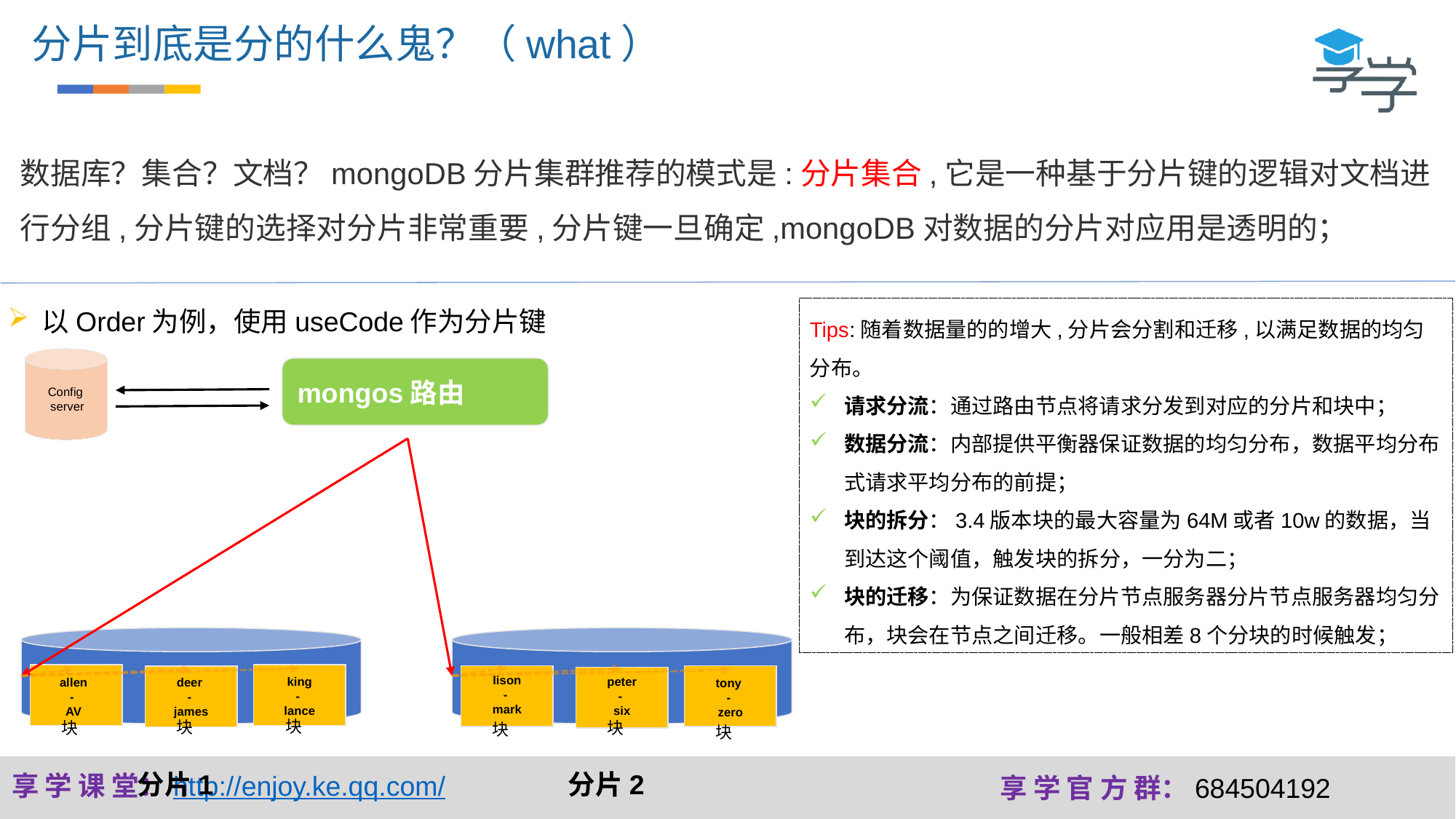

分片到底是分的什么鬼？（what）

数据库？集合？文档？mongoDB分片集群推荐的模式是:分片集合,它是一种基于分片键的逻辑对文档进行分组,分片键的选择对分片非常重要,分片键一旦确定,mongoDB对数据的分片对应用是透明的；
Tips:随着数据量的的增大,分片会分割和迁移,以满足数据的均匀分布。
请求分流：通过路由节点将请求分发到对应的分片和块中；
数据分流：内部提供平衡器保证数据的均匀分布，数据平均分布式请求平均分布的前提；
块的拆分：3.4版本块的最大容量为64M或者10w的数据，当到达这个阈值，触发块的拆分，一分为二；
块的迁移：为保证数据在分片节点服务器分片节点服务器均匀分布，块会在节点之间迁移。一般相差8个分块的时候触发；
以Order为例，使用useCode作为分片键

Config
server

mongos路由

lison
-
mark
king
-
lance
peter
-
six
allen
-
AV
deer
-
james
tony
-
zero
块
块
块
块
块
块
分片1
分片2